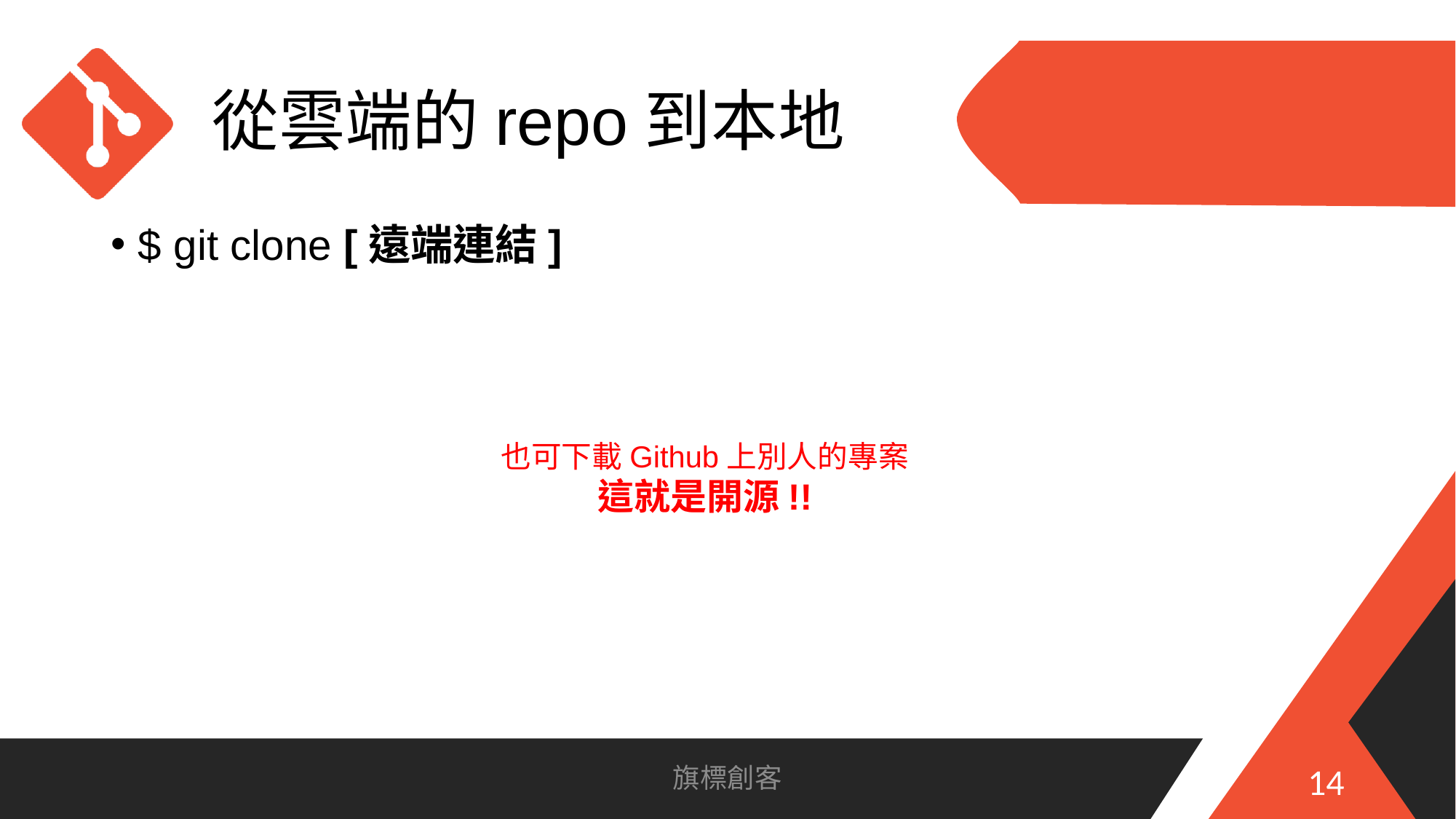

# 從雲端的repo到本地
$ git clone [遠端連結]

也可下載Github上別人的專案
這就是開源!!
旗標創客
14